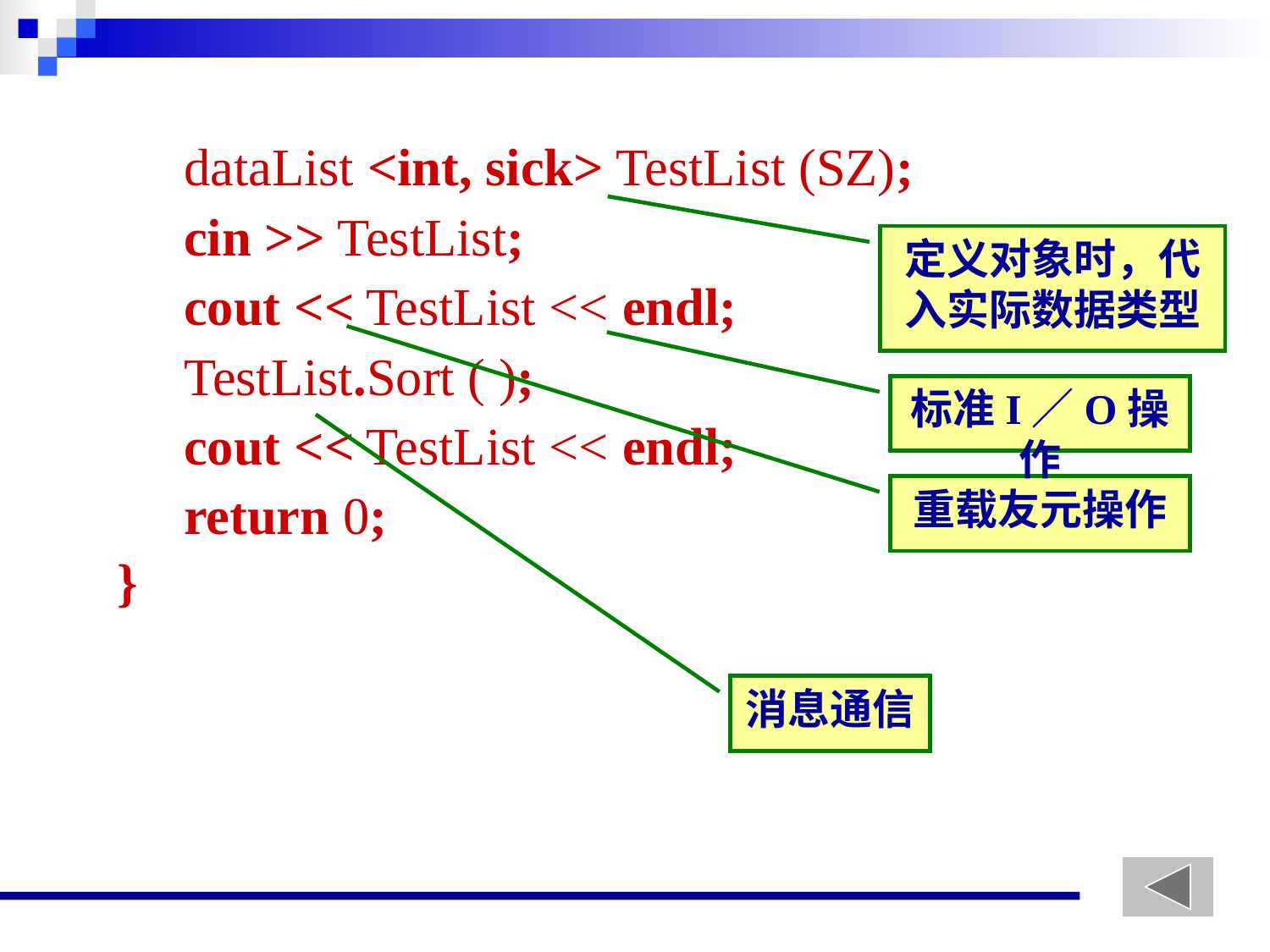

dataList <int, sick> TestList (SZ);
      cin >> TestList;
      cout << TestList << endl;
      TestList.Sort ( );
      cout << TestList << endl;
      return 0;
 }
定义对象时，代入实际数据类型
标准I／O操作
重载友元操作
消息通信

45